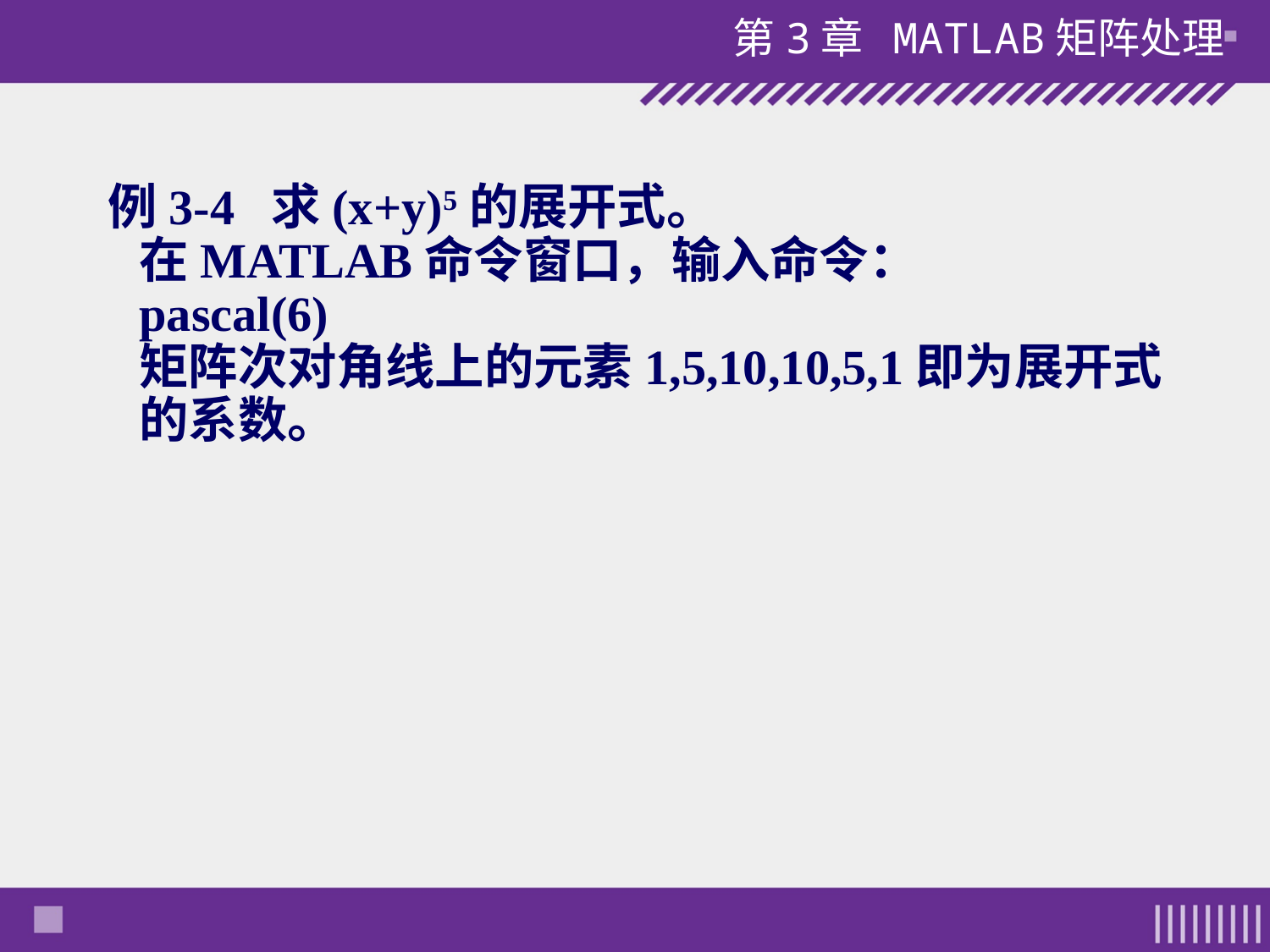

例3-4  求(x+y)5的展开式。
在MATLAB命令窗口，输入命令：
pascal(6)
矩阵次对角线上的元素1,5,10,10,5,1即为展开式的系数。